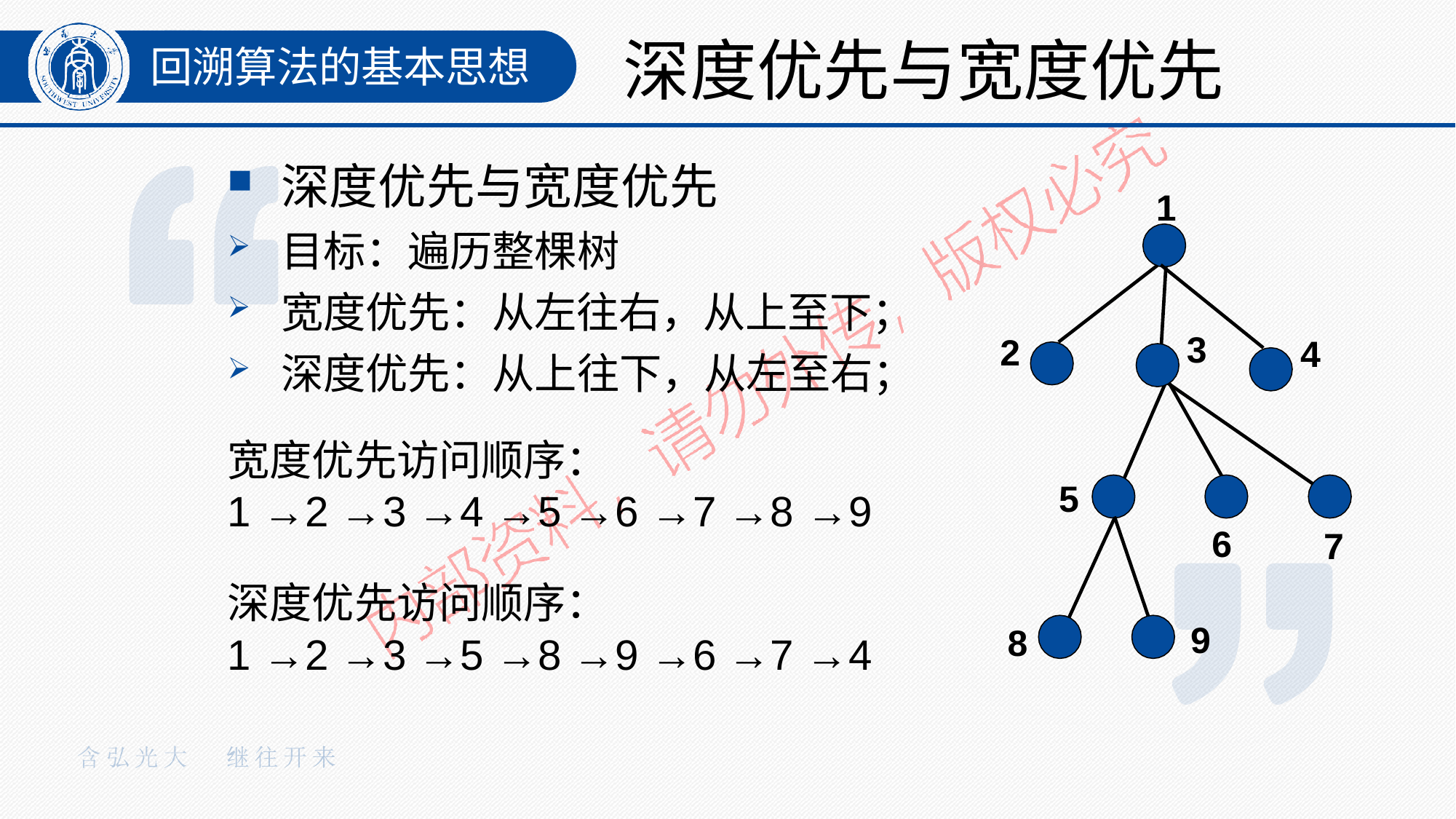

# 深度优先与宽度优先

回溯算法的基本思想
深度优先与宽度优先
目标：遍历整棵树
宽度优先：从左往右，从上至下；
深度优先：从上往下，从左至右；
1

3
2
4

宽度优先访问顺序：
1 →2 →3 →4 →5 →6 →7 →8 →9
5

6
7
深度优先访问顺序：
1 →2 →3 →5 →8 →9 →6 →7 →4
9

8